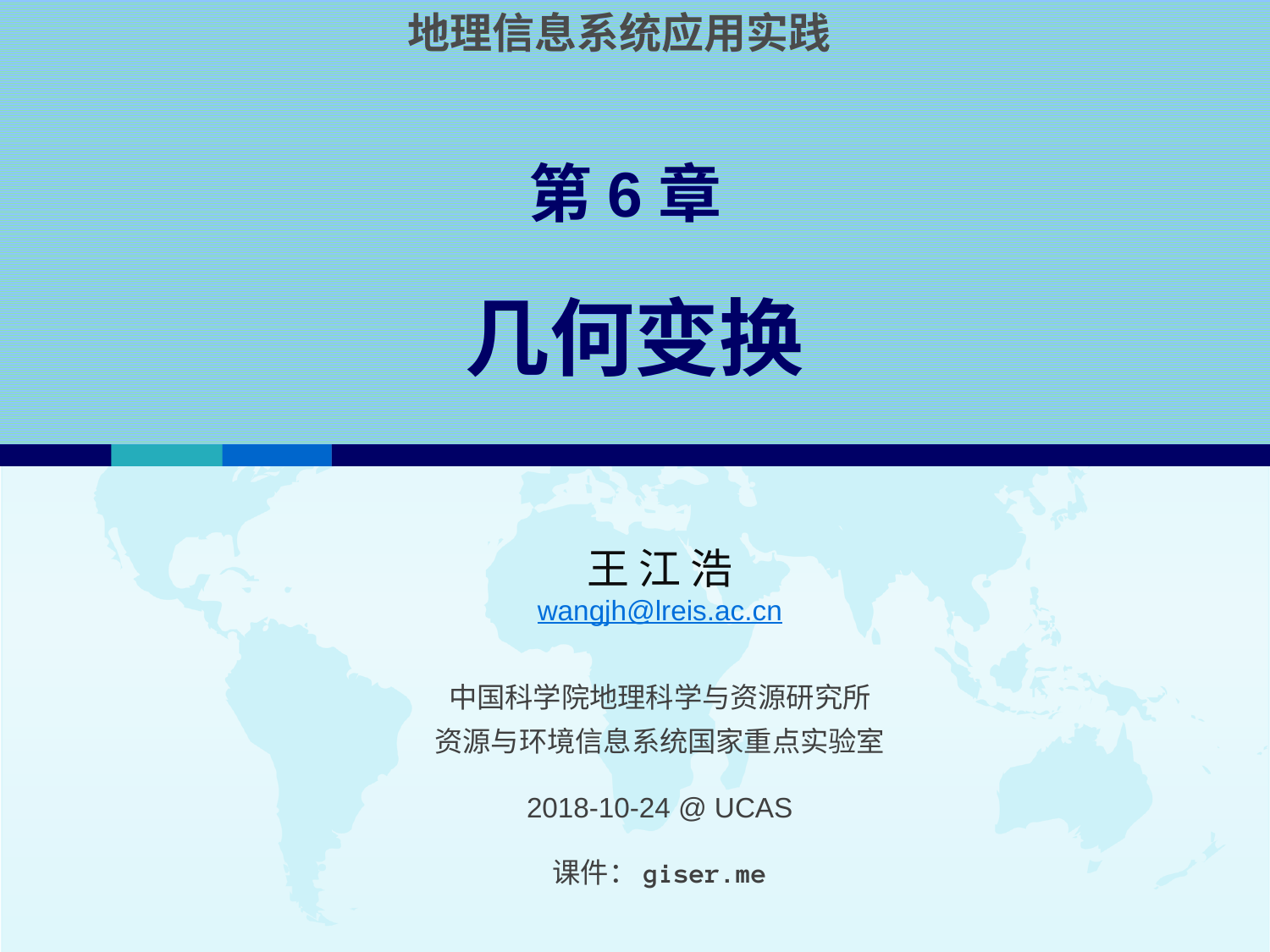

地理信息系统应用实践
# 第6章 几何变换
王 江 浩
 wangjh@lreis.ac.cn

中国科学院地理科学与资源研究所
资源与环境信息系统国家重点实验室
2018-10-24 @ UCAS
课件：giser.me